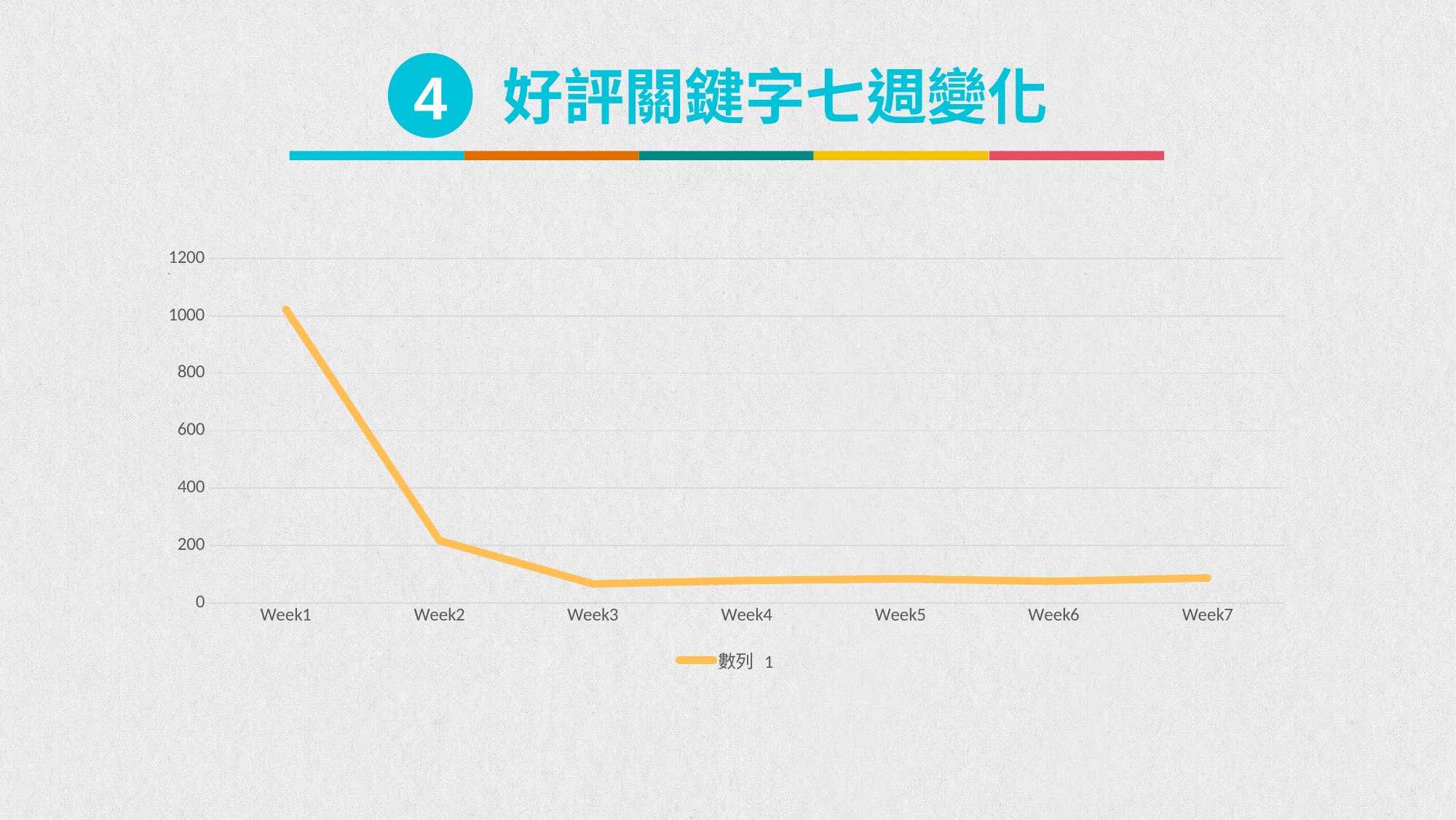

4
好評關鍵字七週變化

### Chart

| Category | 數列 1 |
|---|---|
| Week1 | 1024.0 |
| Week2 | 217.0 |
| Week3 | 66.0 |
| Week4 | 78.0 |
| Week5 | 84.0 |
| Week6 | 75.0 |
| Week7 | 87.0 |